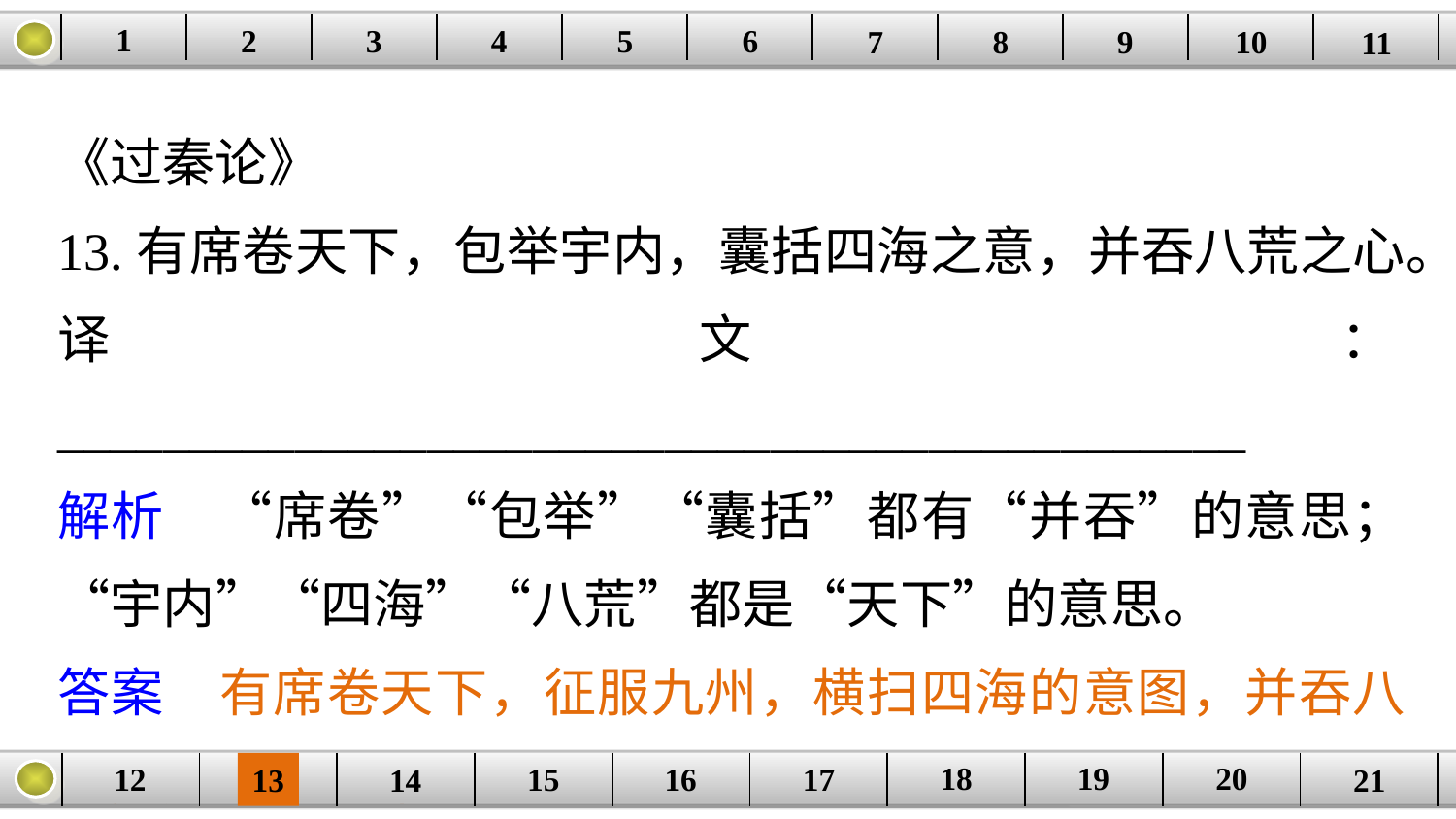

1
2
3
4
|  |  |  |  |  |  |  |  |  |  |  |
| --- | --- | --- | --- | --- | --- | --- | --- | --- | --- | --- |
5
6
7
8
9
10
11

《过秦论》
13.有席卷天下，包举宇内，囊括四海之意，并吞八荒之心。
译文：_____________________________________________
解析　“席卷”“包举”“囊括”都有“并吞”的意思；“宇内”“四海”“八荒”都是“天下”的意思。
答案　有席卷天下，征服九州，横扫四海的意图，并吞八方荒远之地的雄心。
20
19

18
17
16
12
15
14
|  |  |  |  |  |  |  |  |  |  |
| --- | --- | --- | --- | --- | --- | --- | --- | --- | --- |
13
21